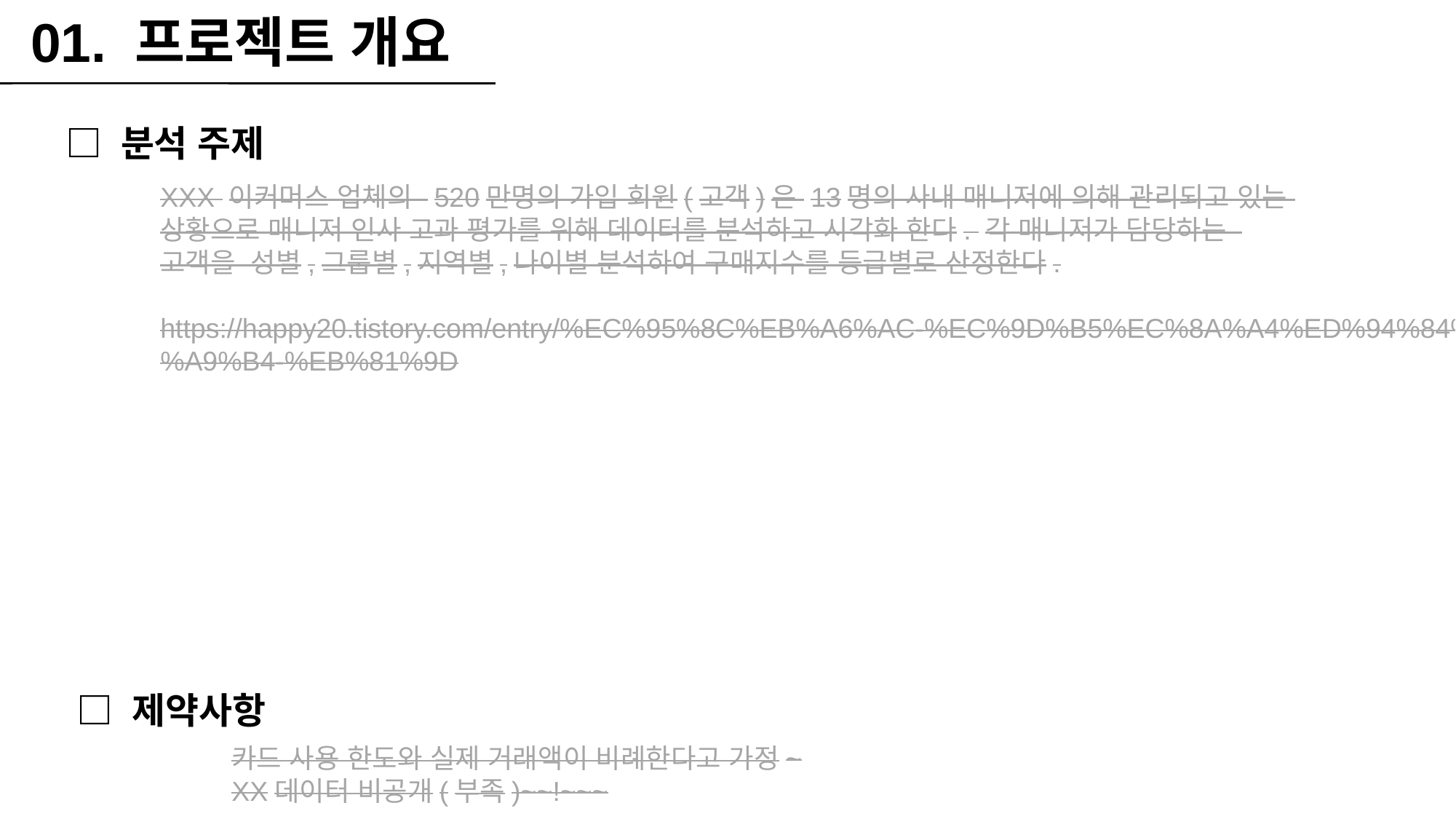

01. 프로젝트 개요

□ 분석 주제
XXX 이커머스 업체의  520만명의 가입 회원(고객)은 13명의 사내 매니저에 의해 관리되고 있는
상황으로 매니저 인사 고과 평가를 위해 데이터를 분석하고 시각화 한다. 각 매니저가 담당하는
고객을  성별,그룹별,지역별,나이별 분석하여 구매지수를 등급별로 산정한다.

https://happy20.tistory.com/entry/%EC%95%8C%EB%A6%AC-%EC%9D%B5%EC%8A%A4%ED%94%84%EB%A0%88%EC%8A%A4-%EC%B9%B4%EC%B9%B4%EC%98%A4%ED%8E%98%EC%9D%B4%EB%A1%9C-%EA%B2%B0%EC%A0%9C%ED%95%98%EB%8A%94-%EB%B0%A9%EB%B2%955%EB%B6%84%EC%9D%B4%EB%A9%B4-%EB%81%9D

□ 제약사항
카드 사용 한도와 실제 거래액이 비례한다고 가정~
XX데이터 비공개(부족)~~!~~~